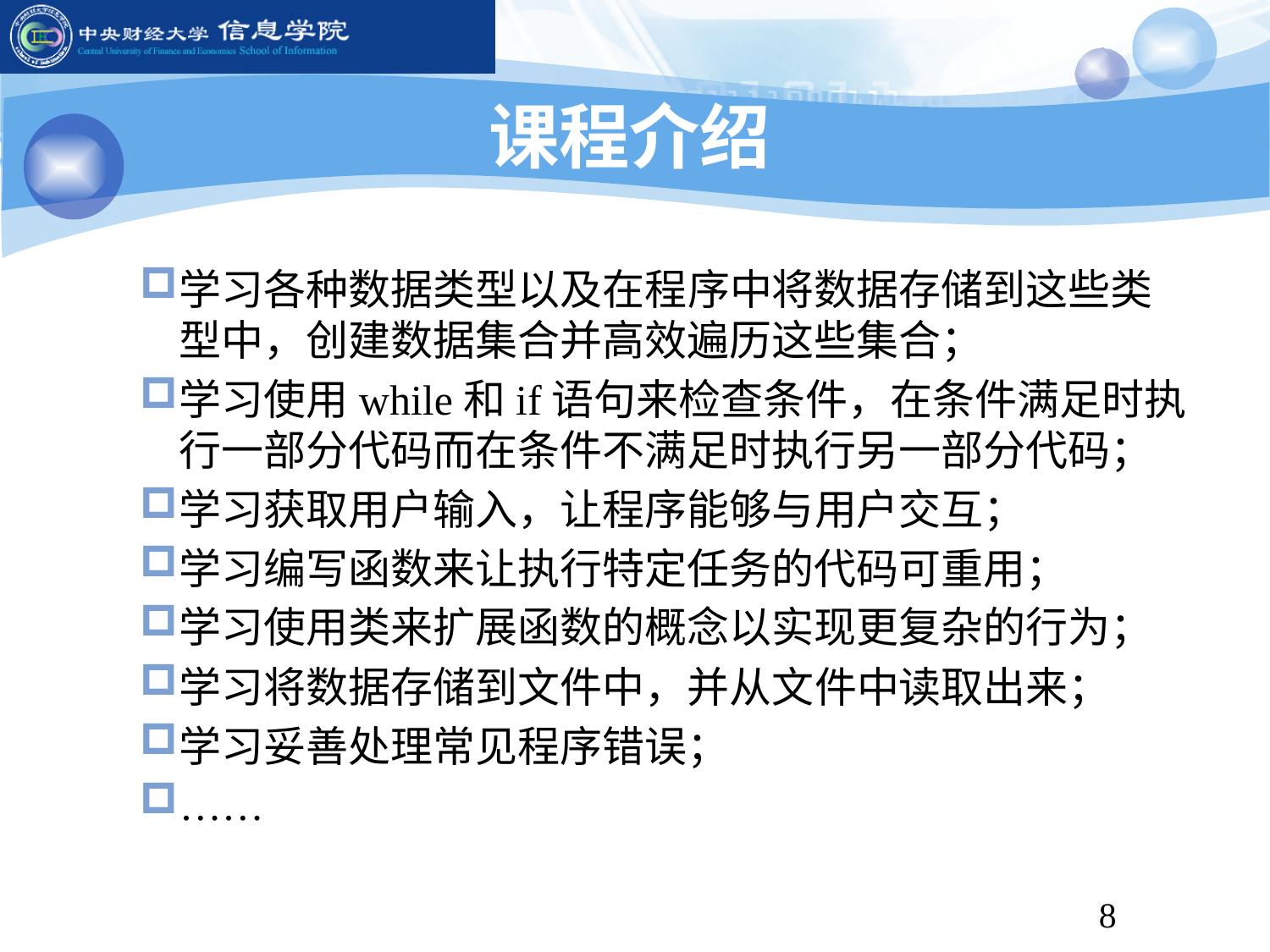

# 课程介绍
学习各种数据类型以及在程序中将数据存储到这些类型中，创建数据集合并高效遍历这些集合；
学习使用while和if语句来检查条件，在条件满足时执行一部分代码而在条件不满足时执行另一部分代码；
学习获取用户输入，让程序能够与用户交互；
学习编写函数来让执行特定任务的代码可重用；
学习使用类来扩展函数的概念以实现更复杂的行为；
学习将数据存储到文件中，并从文件中读取出来；
学习妥善处理常见程序错误；
……